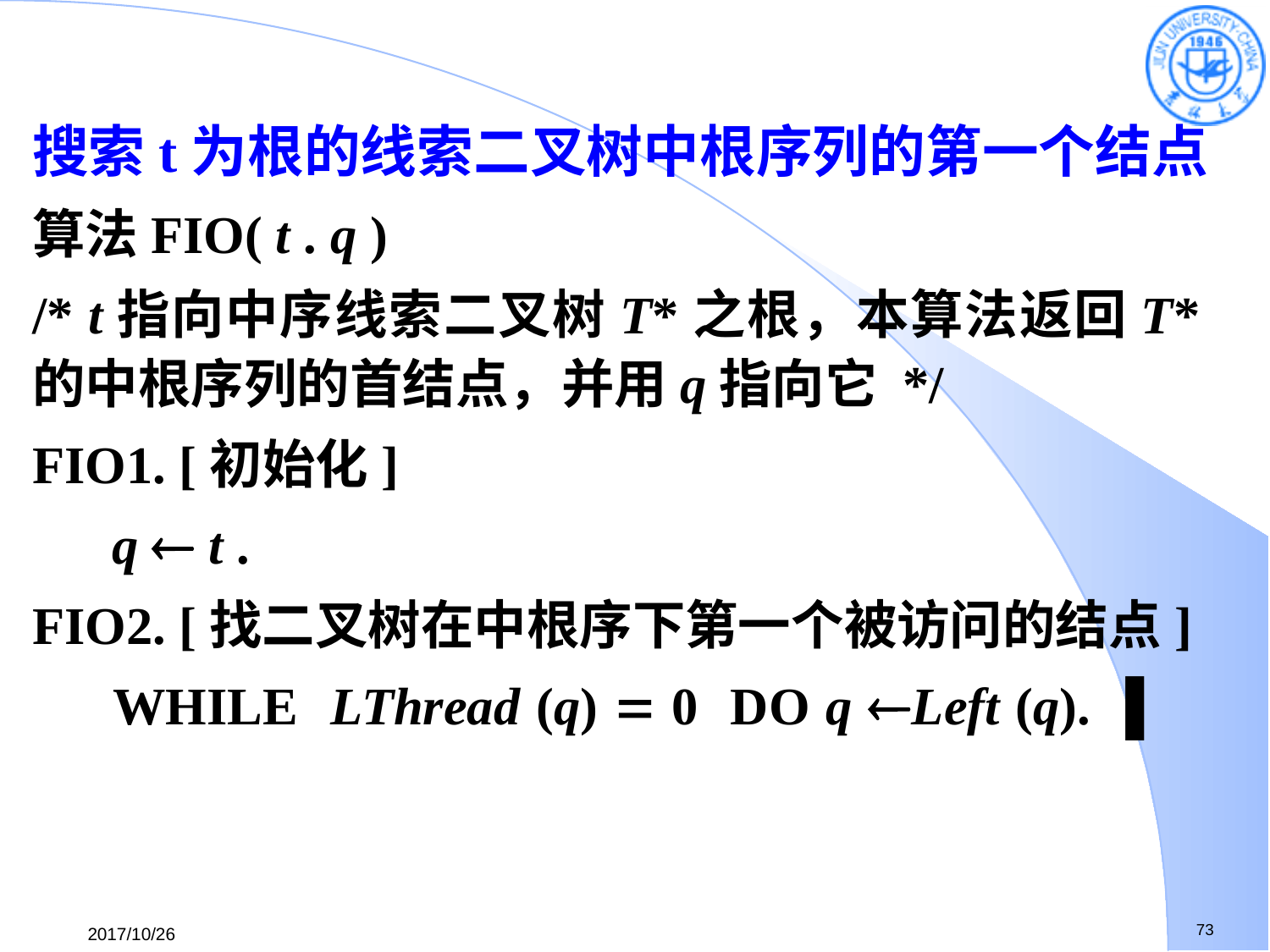

搜索t为根的线索二叉树中根序列的第一个结点
算法FIO( t . q )
/* t指向中序线索二叉树T*之根，本算法返回T*的中根序列的首结点，并用q指向它 */
FIO1. [初始化]
      q ← t .
FIO2. [找二叉树在中根序下第一个被访问的结点]
     WHILE  LThread (q) = 0  DO q ←Left (q). ▐